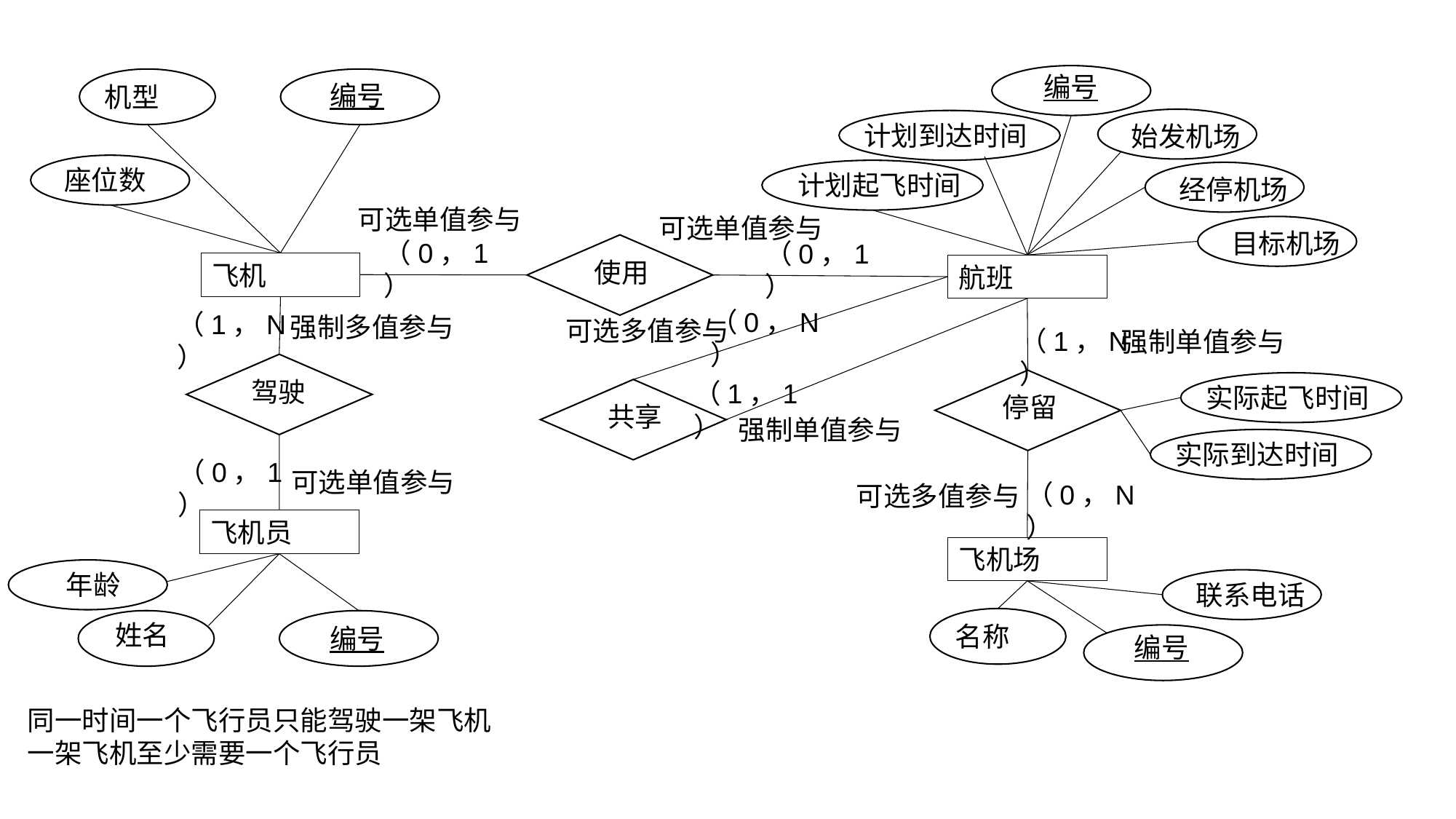

编号

机型

编号

始发机场

计划到达时间

座位数

计划起飞时间

经停机场
可选单值参与
可选单值参与

目标机场
（0，1）
（0，1）

使用
飞机
航班
（0，N）
（1，N）
强制多值参与
可选多值参与
（1，N）
强制单值参与

驾驶

（1，1）

实际起飞时间

停留
共享
强制单值参与

实际到达时间
（0，1）
可选单值参与
（0，N）
可选多值参与
飞机员
飞机场

年龄

联系电话

名称

姓名

编号

编号
同一时间一个飞行员只能驾驶一架飞机
一架飞机至少需要一个飞行员